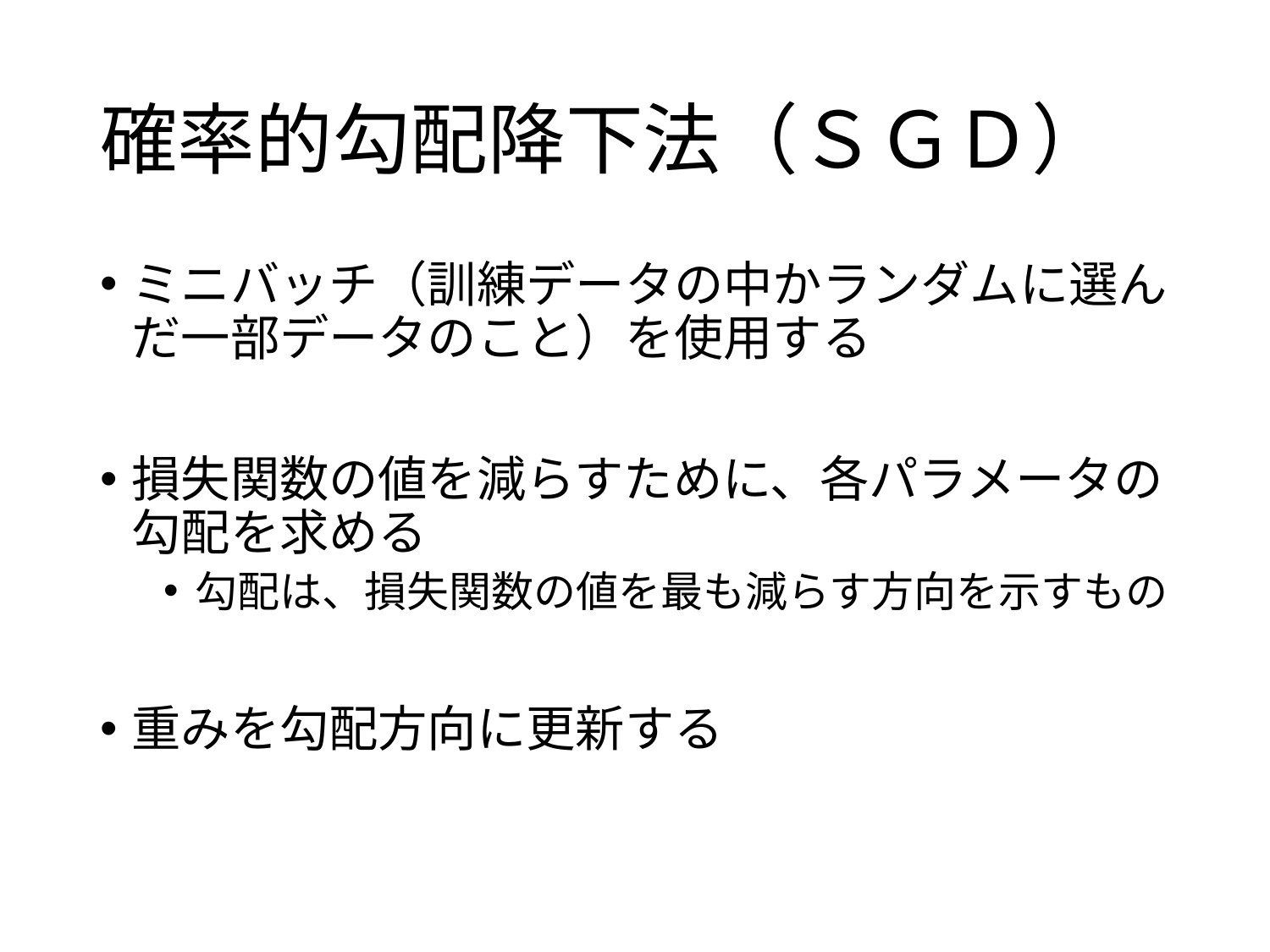

# 確率的勾配降下法（ＳＧＤ）
ミニバッチ（訓練データの中かランダムに選んだ一部データのこと）を使用する

損失関数の値を減らすために、各パラメータの勾配を求める
勾配は、損失関数の値を最も減らす方向を示すもの

重みを勾配方向に更新する